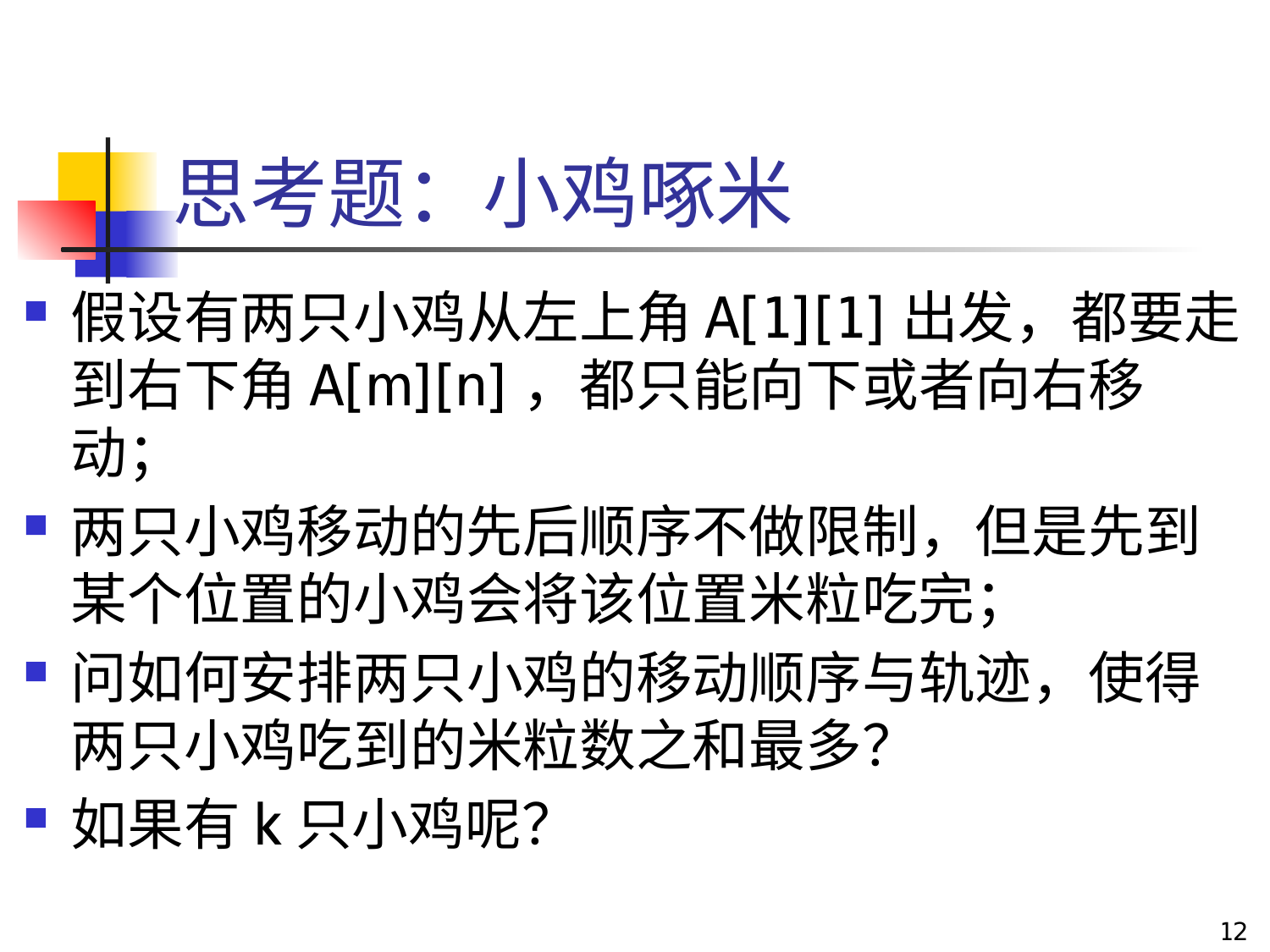

# 思考题：小鸡啄米
假设有两只小鸡从左上角A[1][1]出发，都要走到右下角A[m][n]，都只能向下或者向右移动；
两只小鸡移动的先后顺序不做限制，但是先到某个位置的小鸡会将该位置米粒吃完；
问如何安排两只小鸡的移动顺序与轨迹，使得两只小鸡吃到的米粒数之和最多？
如果有k只小鸡呢？
12